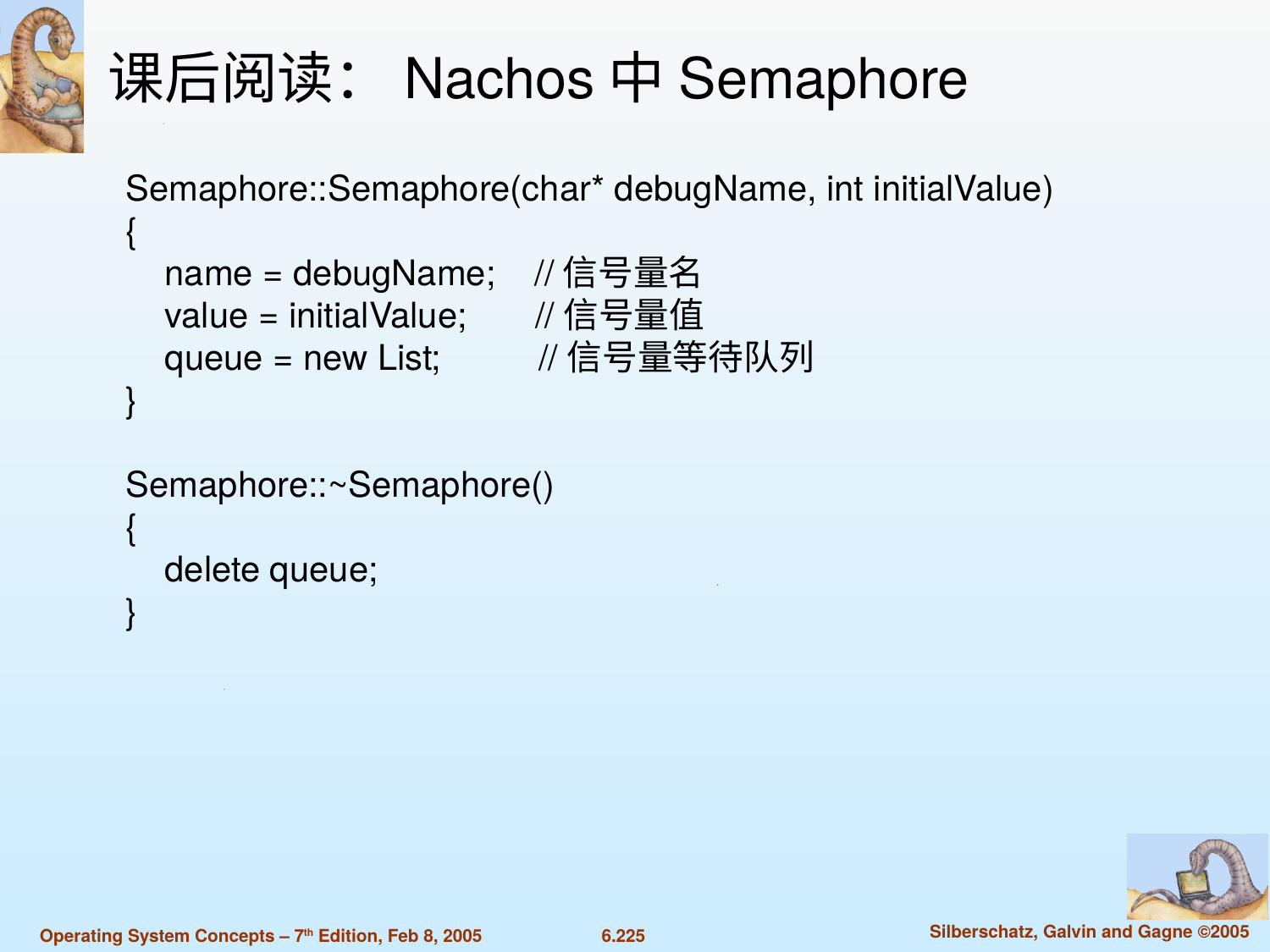

课后阅读：Nachos中Semaphore
Semaphore::Semaphore(char* debugName, int initialValue)
{
    name = debugName;    //信号量名
    value = initialValue;       //信号量值
    queue = new List;          //信号量等待队列
}

Semaphore::~Semaphore()
{
    delete queue;
}